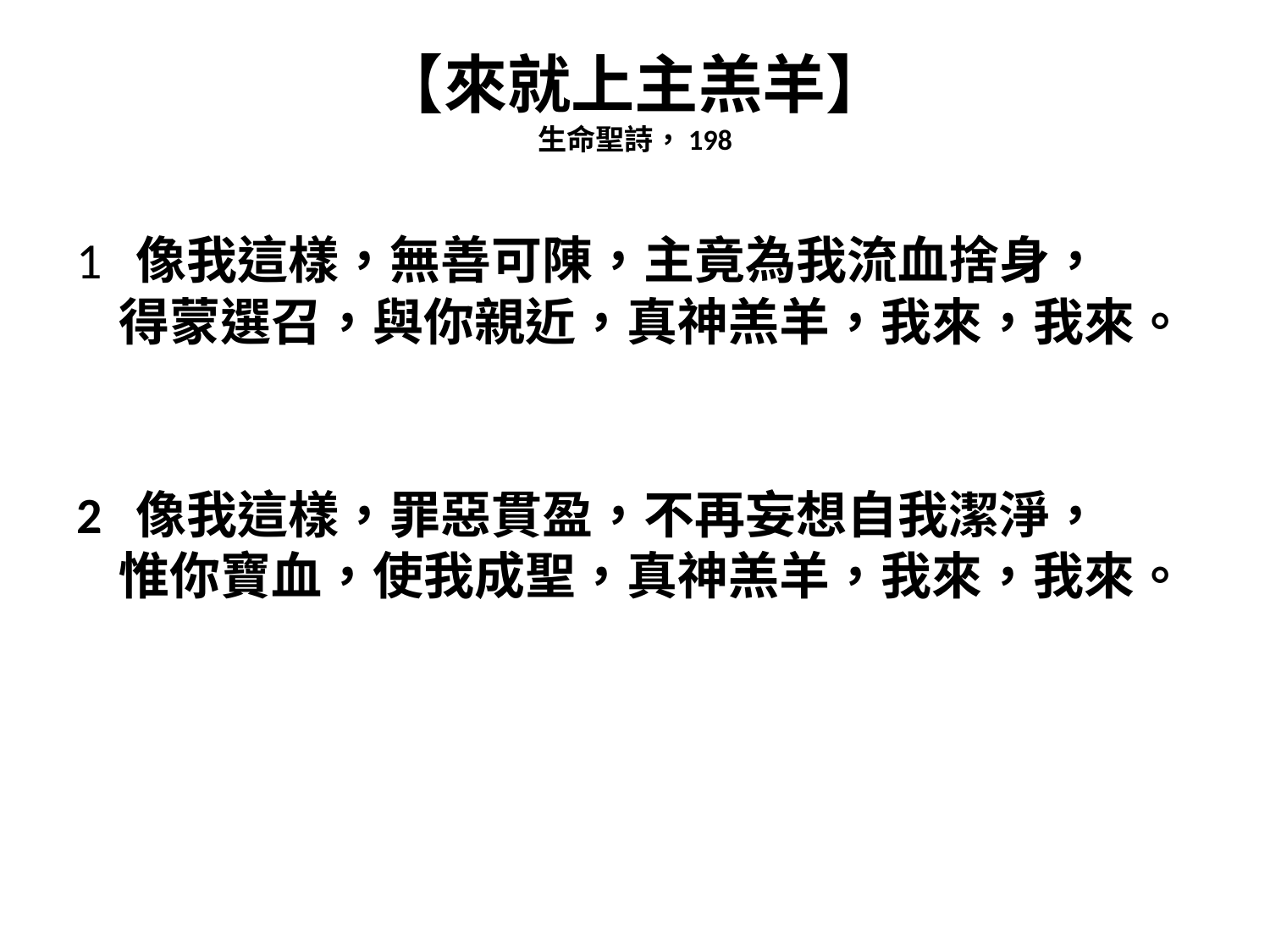

# 【來就上主羔羊】 生命聖詩，198
1  像我這樣，無善可陳，主竟為我流血捨身，
得蒙選召，與你親近，真神羔羊，我來，我來。
2  像我這樣，罪惡貫盈，不再妄想自我潔淨，
惟你寶血，使我成聖，真神羔羊，我來，我來。